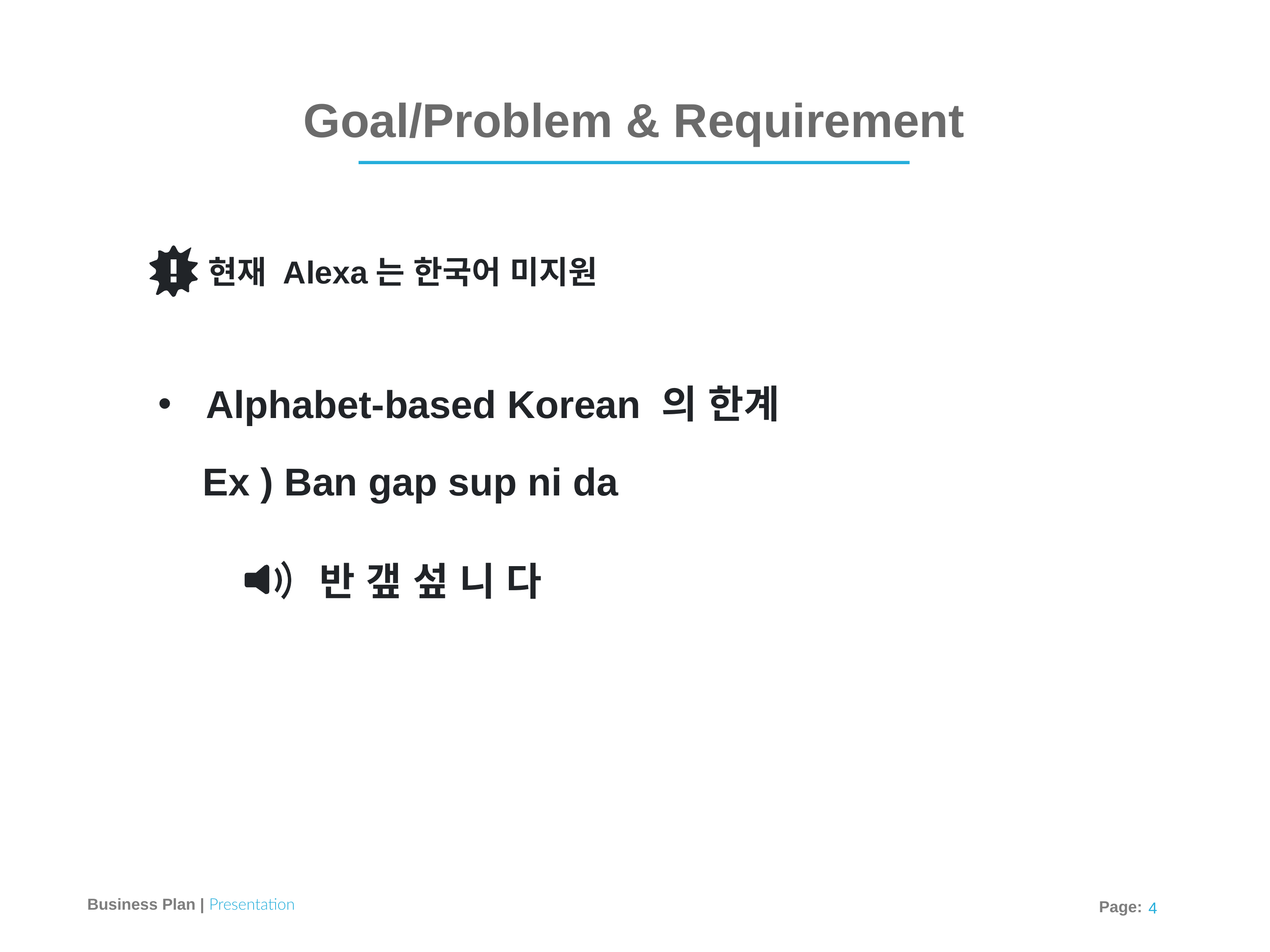

Goal/Problem & Requirement

현재 Alexa는 한국어 미지원
Alphabet-based Korean 의 한계
Ex ) Ban gap sup ni da
반 갶 섶 니 다